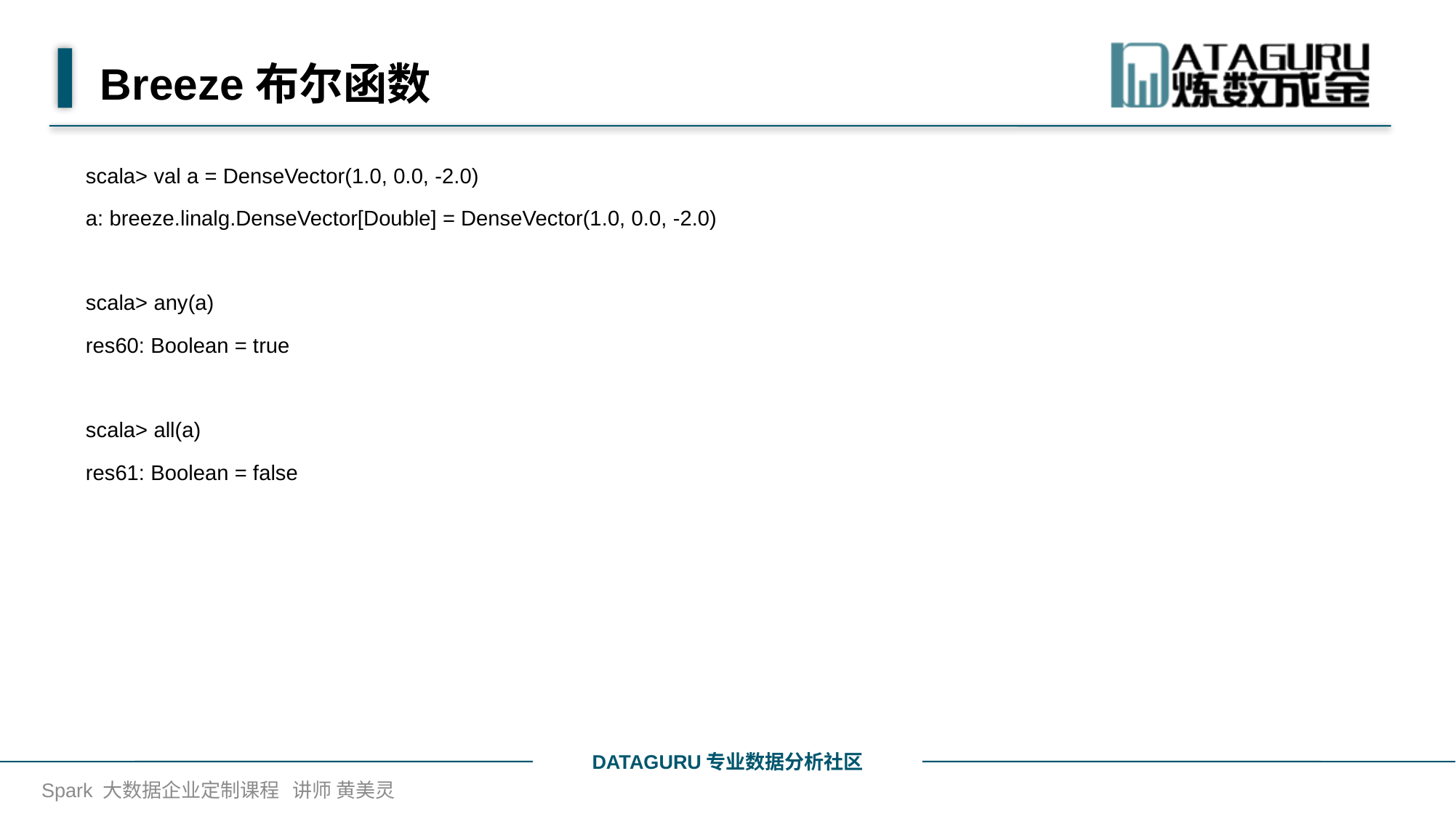

# Breeze布尔函数
scala> val a = DenseVector(1.0, 0.0, -2.0)
a: breeze.linalg.DenseVector[Double] = DenseVector(1.0, 0.0, -2.0)

scala> any(a)
res60: Boolean = true

scala> all(a)
res61: Boolean = false